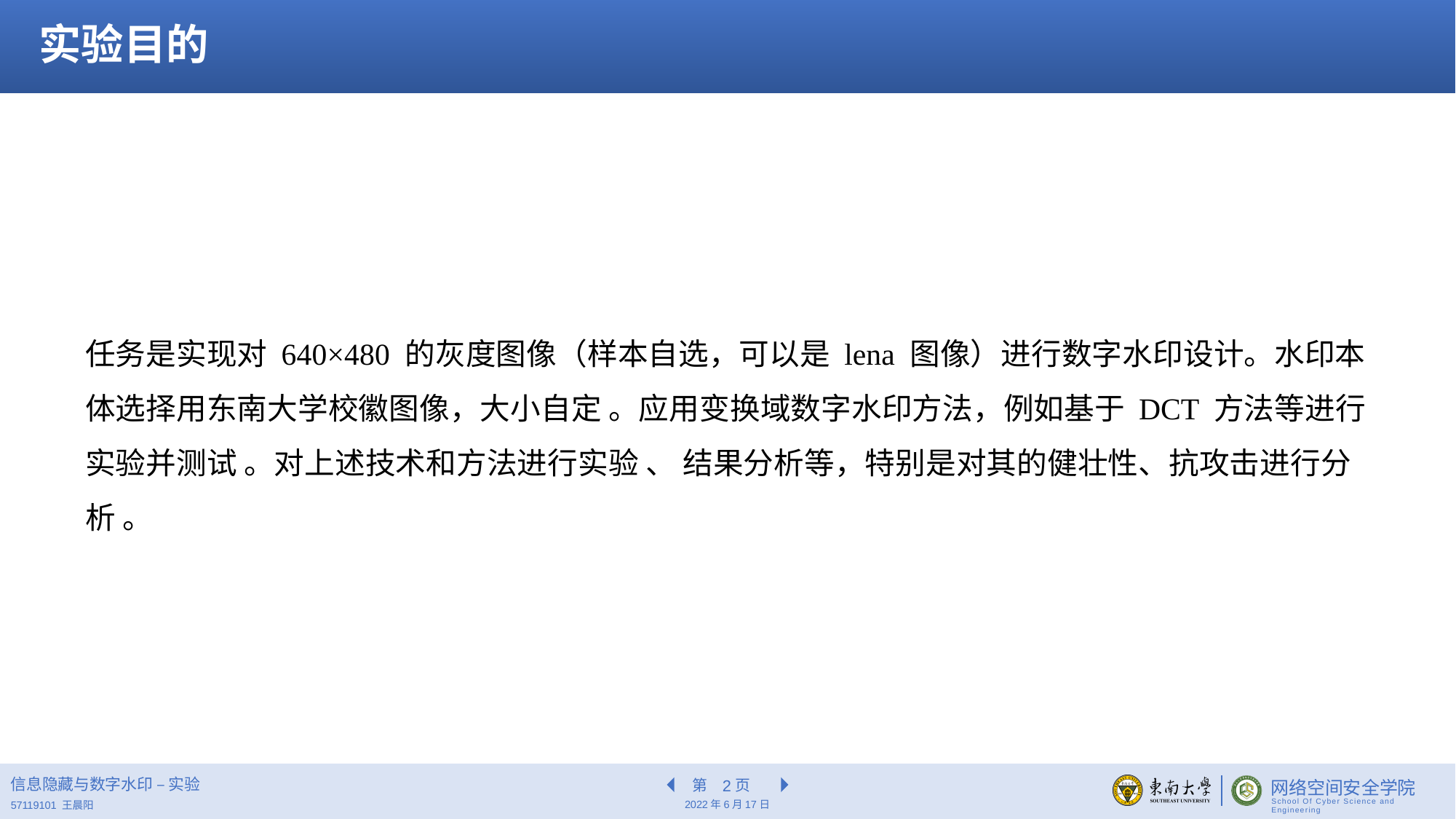

实验目的
任务是实现对 640×480 的灰度图像（样本自选，可以是 lena 图像）进行数字水印设计。水印本体选择用东南大学校徽图像，大小自定 。应用变换域数字水印方法，例如基于 DCT 方法等进行实验并测试 。对上述技术和方法进行实验 、 结果分析等，特别是对其的健壮性、抗攻击进行分析 。
信息隐藏与数字水印 – 实验
2
2022年6月17日
57119101 王晨阳